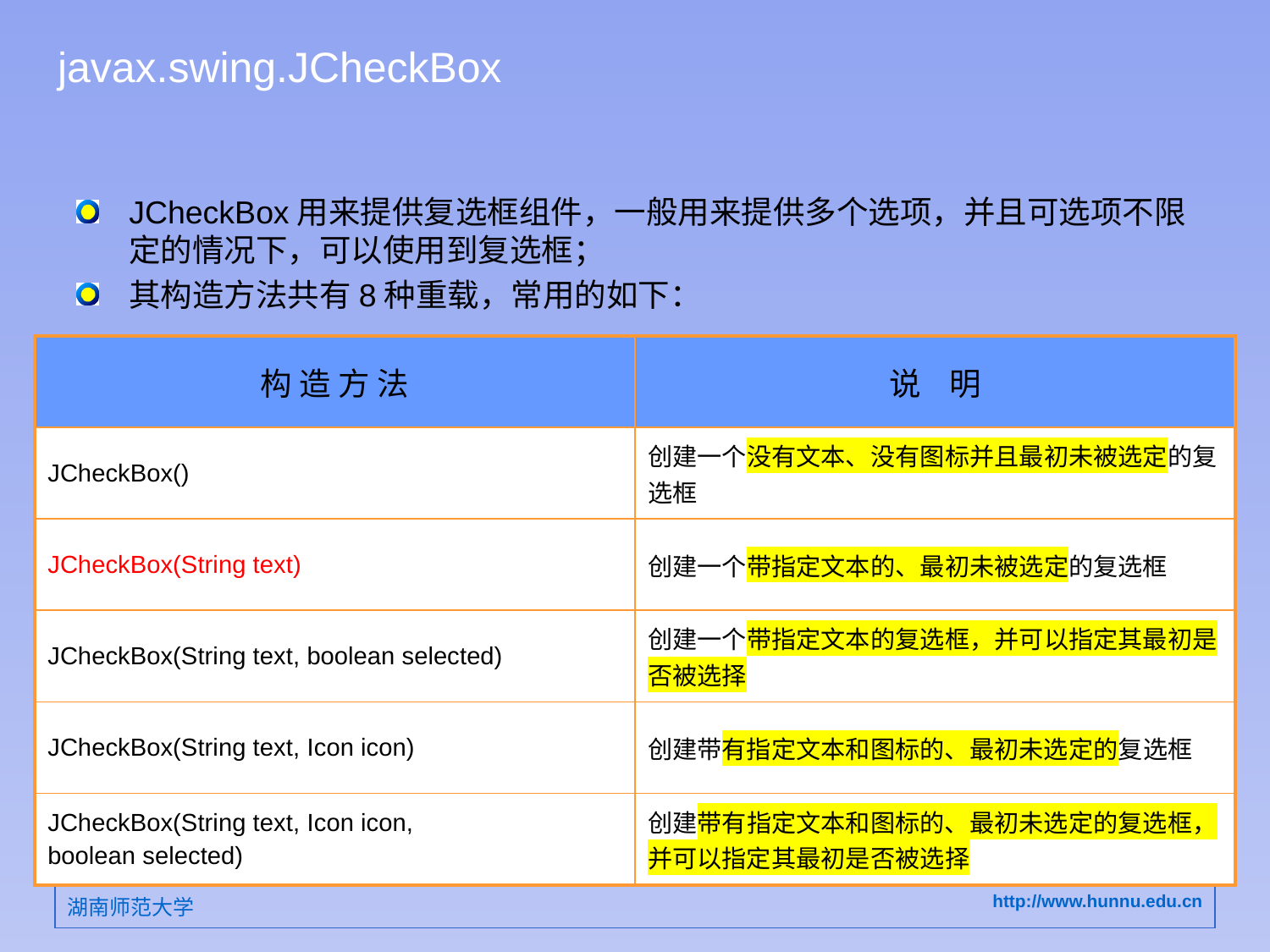

# javax.swing.JCheckBox
JCheckBox用来提供复选框组件，一般用来提供多个选项，并且可选项不限定的情况下，可以使用到复选框；
其构造方法共有8种重载，常用的如下：
| 构 造 方 法 | 说 明 |
| --- | --- |
| JCheckBox() | 创建一个没有文本、没有图标并且最初未被选定的复选框 |
| JCheckBox(String text) | 创建一个带指定文本的、最初未被选定的复选框 |
| JCheckBox(String text, boolean selected) | 创建一个带指定文本的复选框，并可以指定其最初是否被选择 |
| JCheckBox(String text, Icon icon) | 创建带有指定文本和图标的、最初未选定的复选框 |
| JCheckBox(String text, Icon icon, boolean selected) | 创建带有指定文本和图标的、最初未选定的复选框，并可以指定其最初是否被选择 |